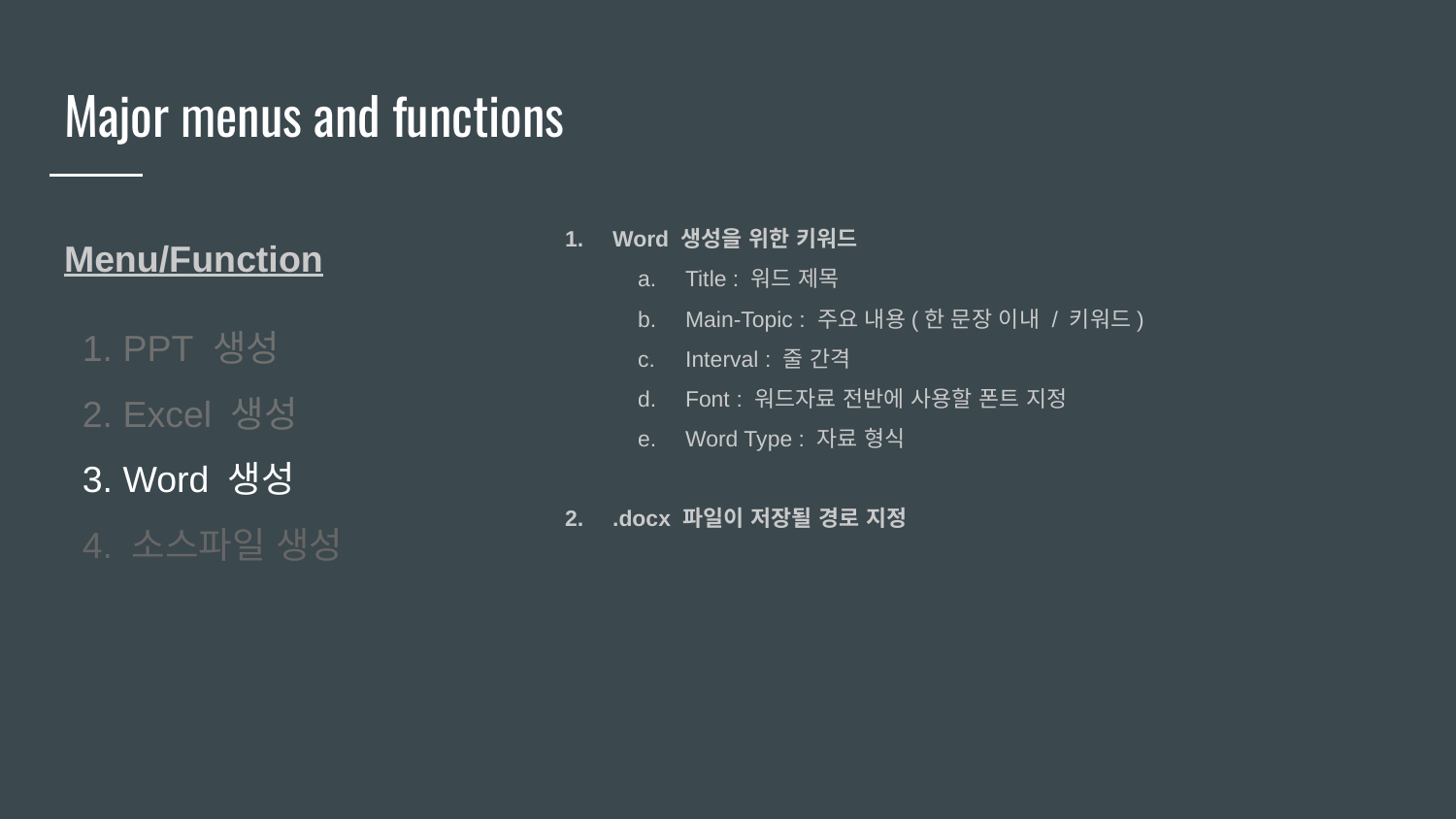

# Major menus and functions
Word 생성을 위한 키워드
Title : 워드 제목
Main-Topic : 주요 내용(한 문장 이내 / 키워드)
Interval : 줄 간격
Font : 워드자료 전반에 사용할 폰트 지정
Word Type : 자료 형식

.docx 파일이 저장될 경로 지정
Menu/Function
1. PPT 생성
2. Excel 생성
3. Word 생성
4. 소스파일 생성